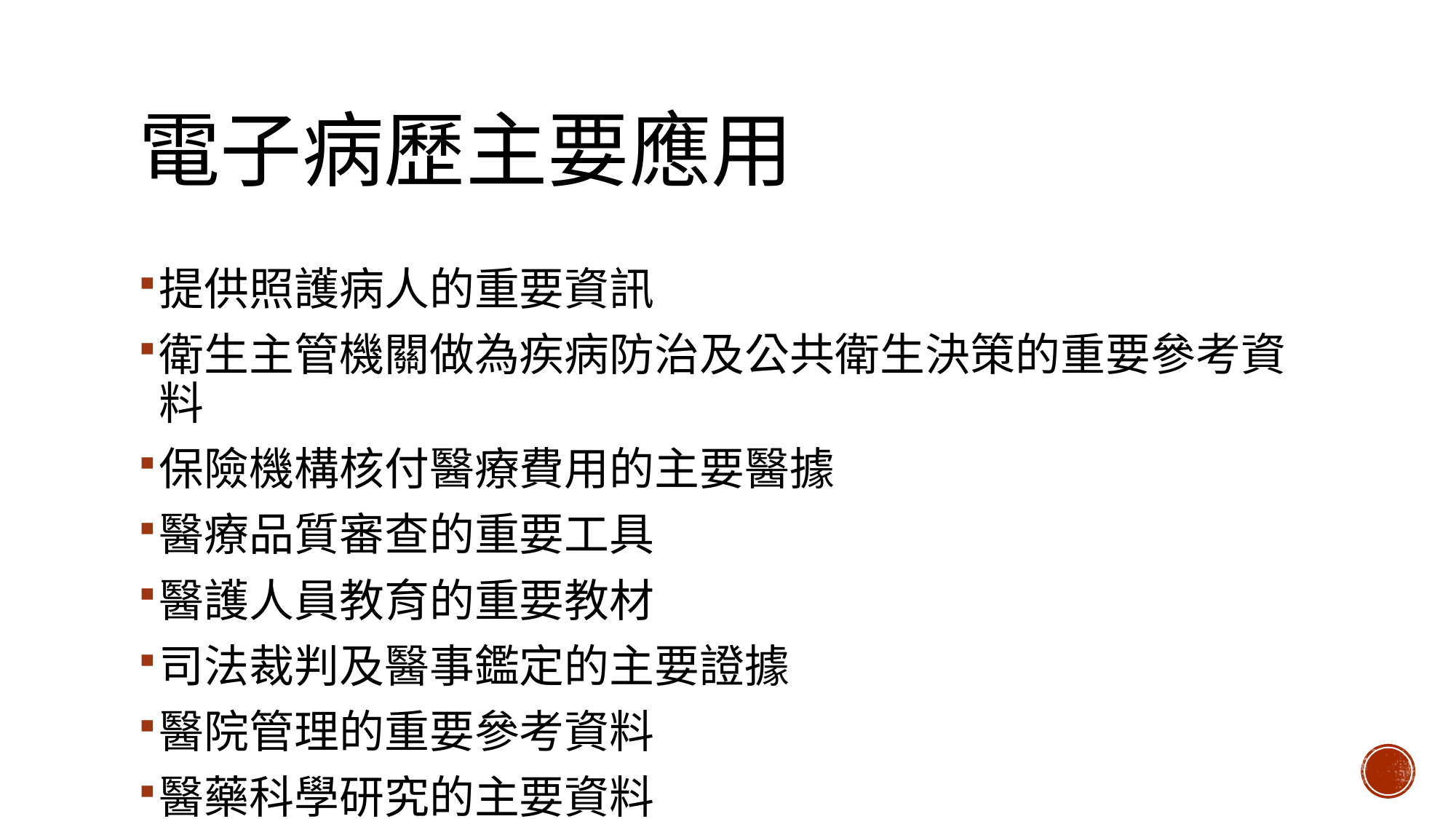

# 電子病歷主要應用

提供照護病人的重要資訊
衛生主管機關做為疾病防治及公共衛生決策的重要參考資料
保險機構核付醫療費用的主要醫據
醫療品質審查的重要工具
醫護人員教育的重要教材
司法裁判及醫事鑑定的主要證據
醫院管理的重要參考資料
醫藥科學研究的主要資料